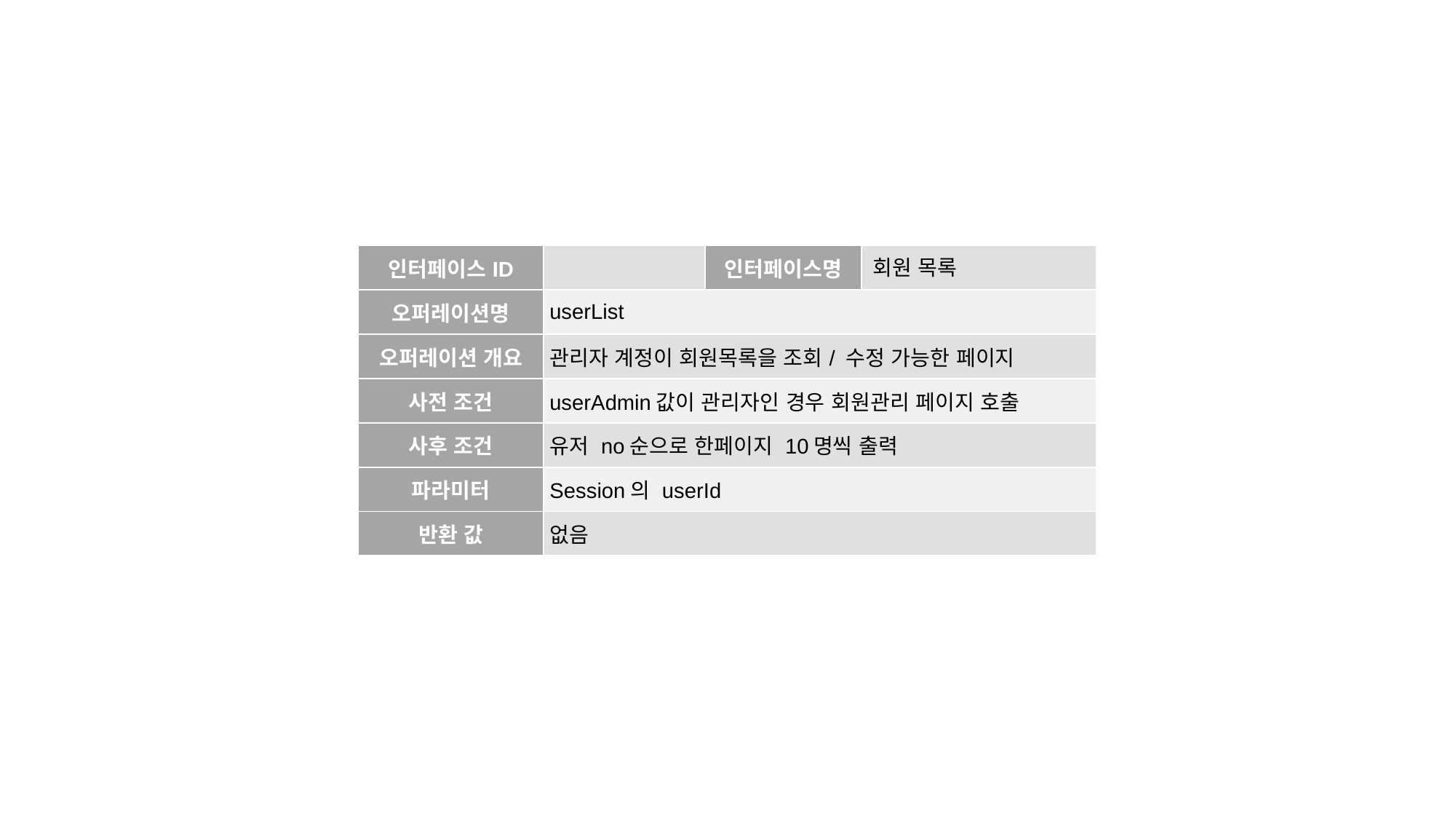

| 인터페이스ID |  | 인터페이스명 | 회원 목록 |
| --- | --- | --- | --- |
| 오퍼레이션명 | userList |  |  |
| 오퍼레이션 개요 | 관리자 계정이 회원목록을 조회/ 수정 가능한 페이지 |  |  |
| 사전 조건 | userAdmin값이 관리자인 경우 회원관리 페이지 호출 |  |  |
| 사후 조건 | 유저 no순으로 한페이지 10명씩 출력 |  |  |
| 파라미터 | Session의 userId |  |  |
| 반환 값 | 없음 |  |  |